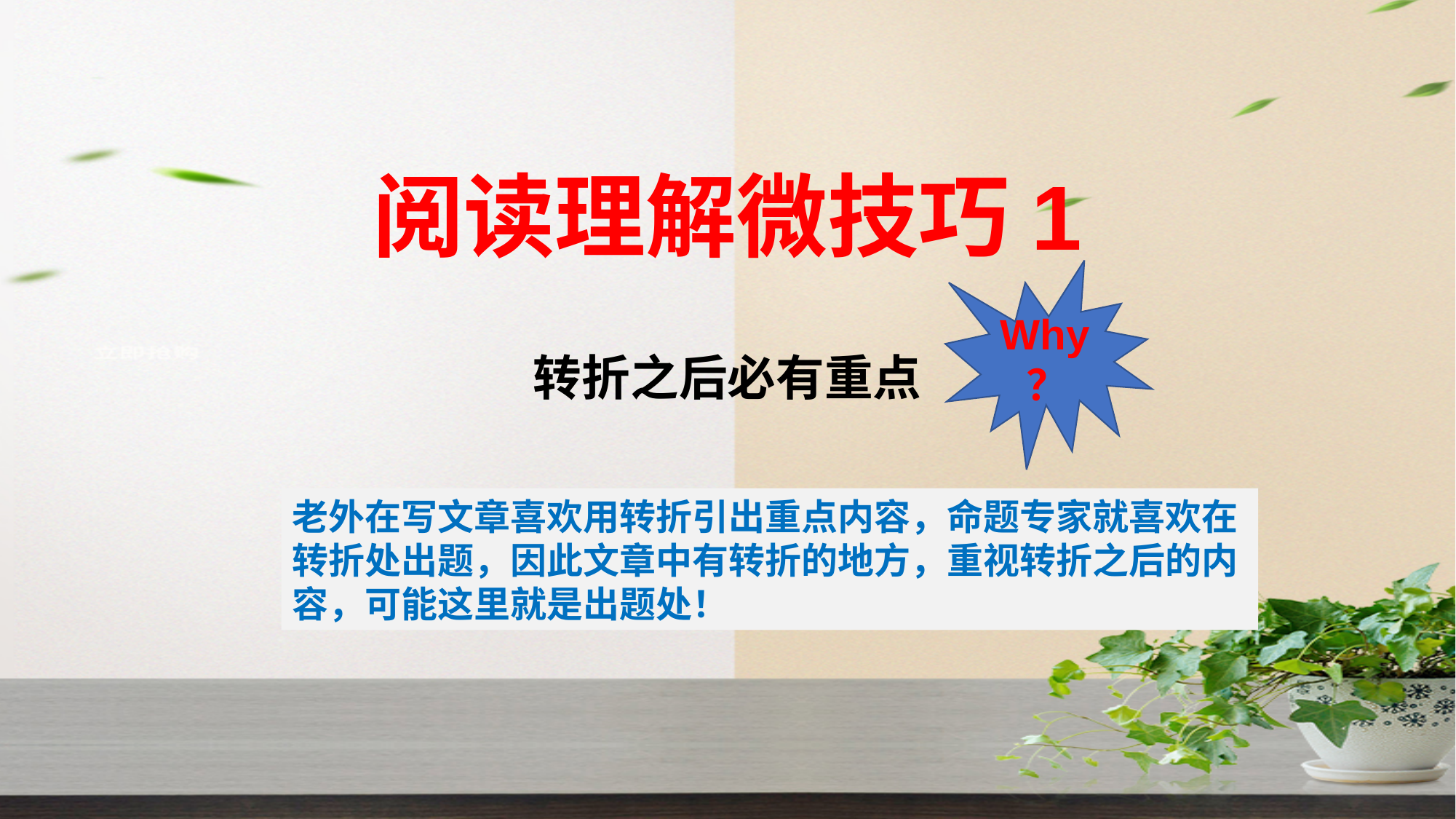

# 阅读理解微技巧1
Why？
转折之后必有重点
老外在写文章喜欢用转折引出重点内容，命题专家就喜欢在转折处出题，因此文章中有转折的地方，重视转折之后的内容，可能这里就是出题处！